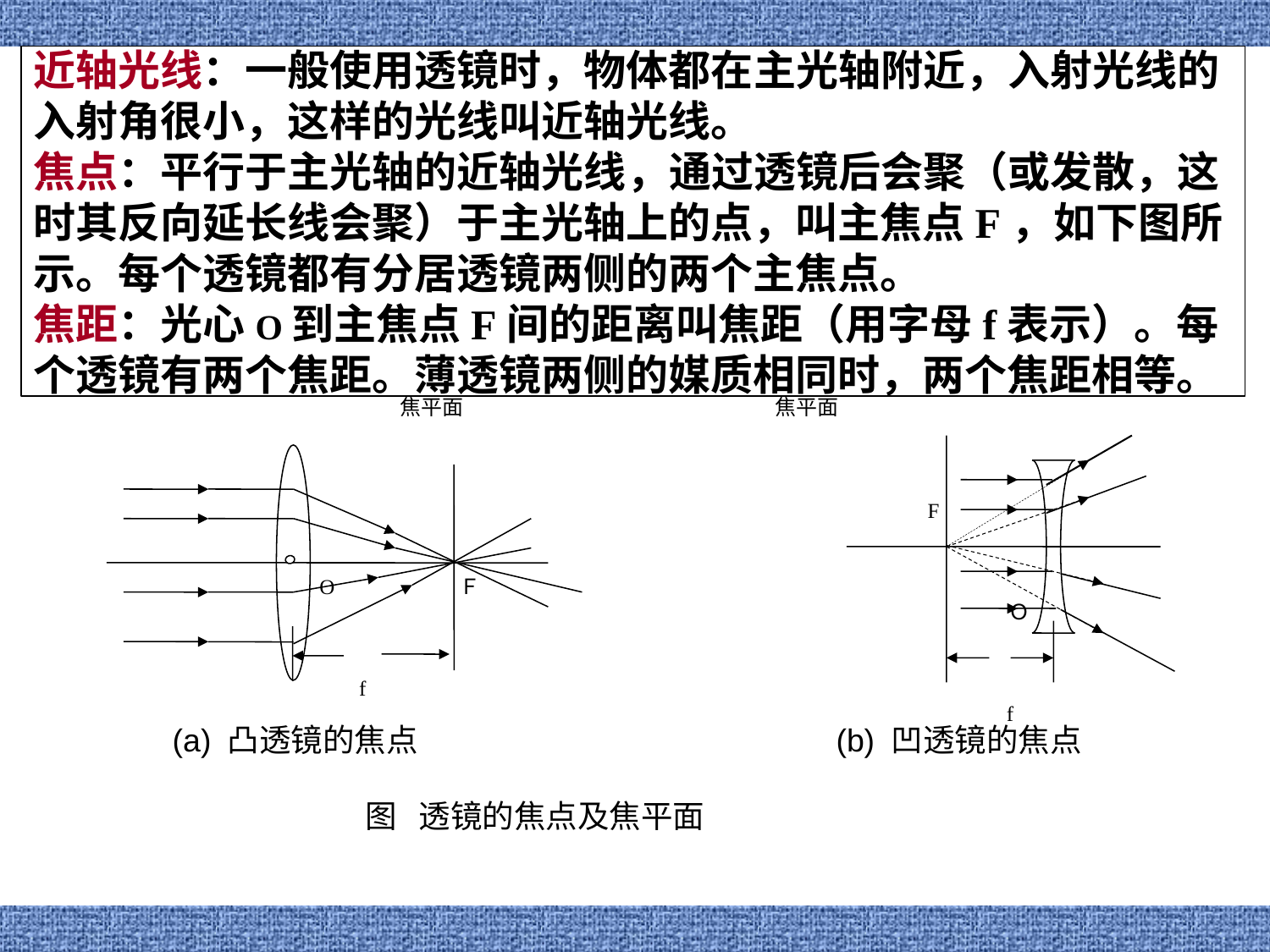

# 近轴光线：一般使用透镜时，物体都在主光轴附近，入射光线的入射角很小，这样的光线叫近轴光线。 焦点：平行于主光轴的近轴光线，通过透镜后会聚（或发散，这时其反向延长线会聚）于主光轴上的点，叫主焦点F，如下图所示。每个透镜都有分居透镜两侧的两个主焦点。 焦距：光心O到主焦点F间的距离叫焦距（用字母f表示）。每个透镜有两个焦距。薄透镜两侧的媒质相同时，两个焦距相等。

                             焦平面                                                                   焦平面

　　　　　　　　　　　　　　　　　　　　　　　　　　　                         F
                O    　　　  　 Ｆ
                                      　　　　　　　　　　　　　　　　　　　　　　　　　　　　Ｏ

　　　            f
　　　　　　　　　　　　　　　　　　　　　　　　　　　　　　　　　　　　 f

                  (a) 凸透镜的焦点                                                         (b) 凹透镜的焦点

                                                图   透镜的焦点及焦平面